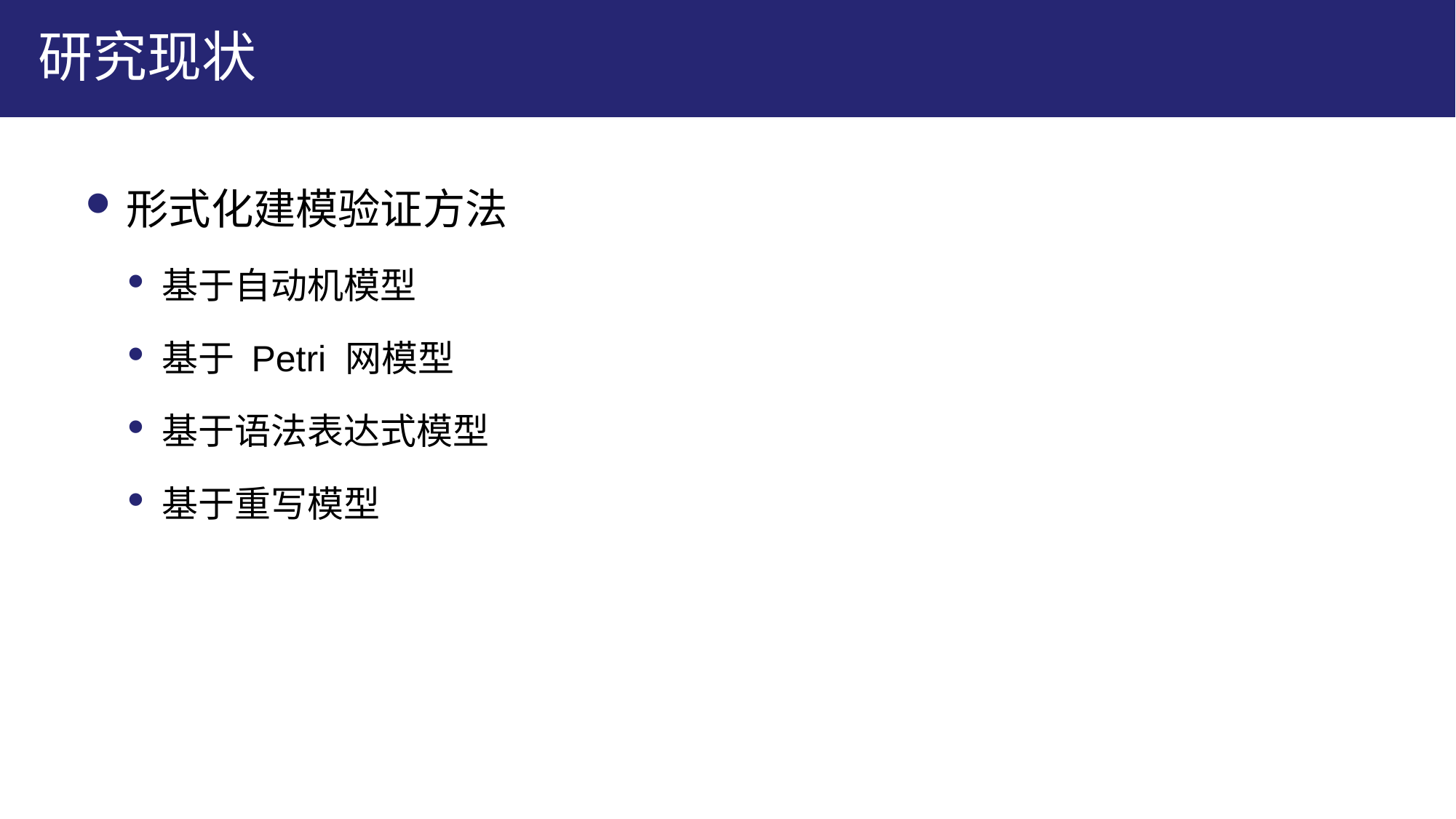

# 研究现状
形式化建模验证方法
基于自动机模型
基于 Petri 网模型
基于语法表达式模型
基于重写模型